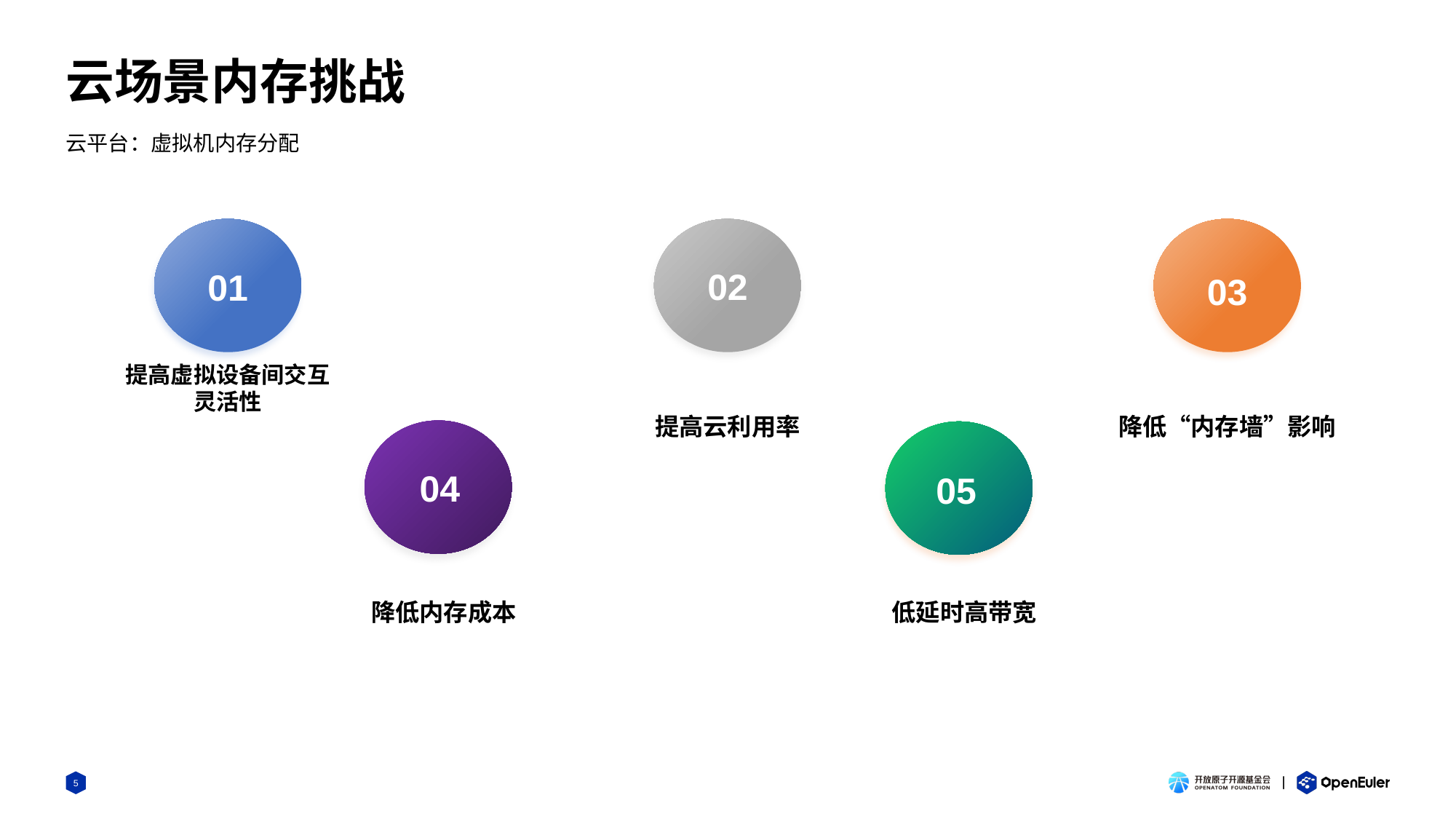

# 云场景内存挑战
云平台：虚拟机内存分配

01
提高虚拟设备间交互
灵活性

02
提高云利用率

03
降低“内存墙”影响

04
05
降低内存成本
低延时高带宽